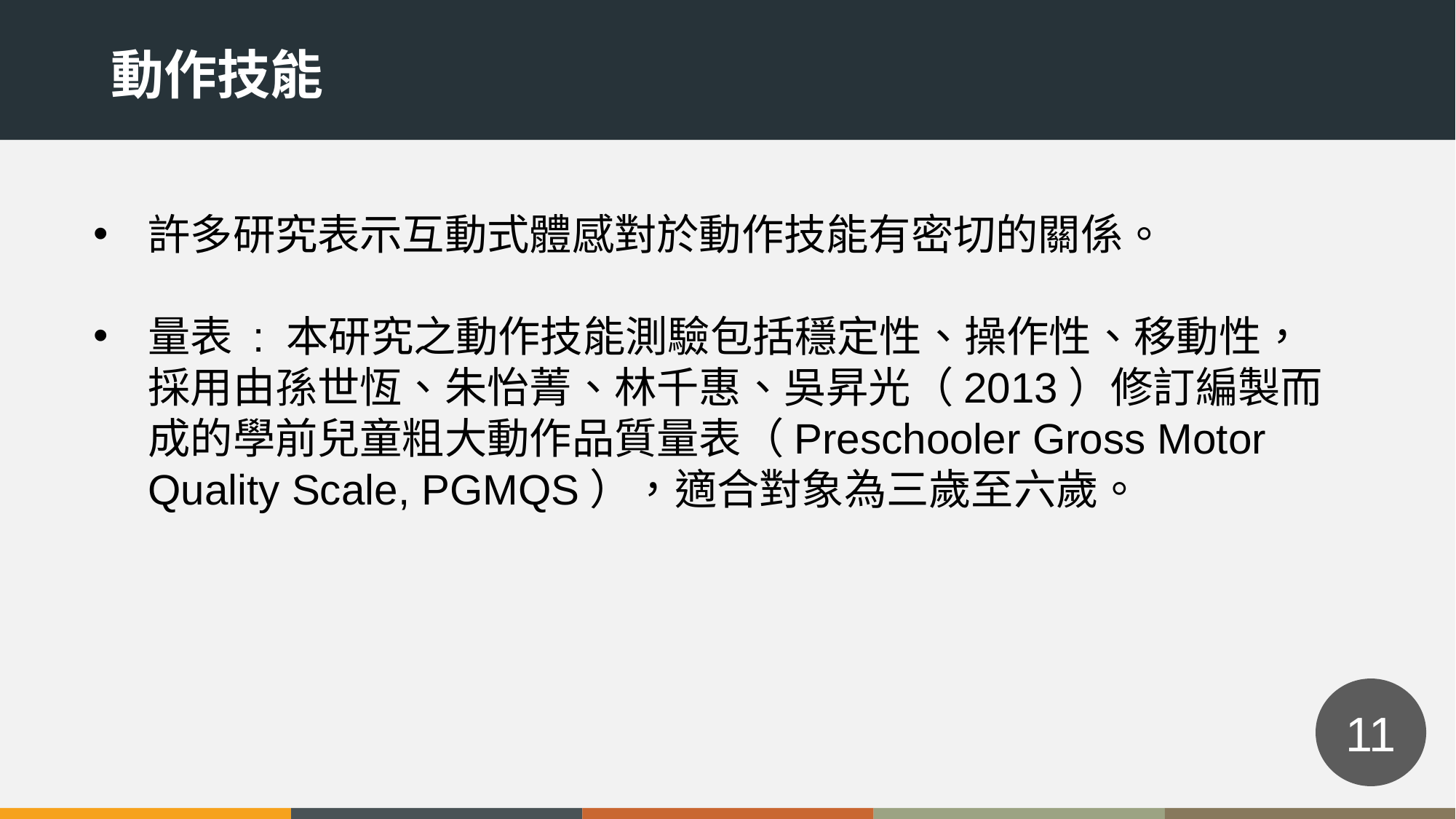

動作技能
許多研究表示互動式體感對於動作技能有密切的關係。

量表 : 本研究之動作技能測驗包括穩定性、操作性、移動性，採用由孫世恆、朱怡菁、林千惠、吳昇光（2013）修訂編製而成的學前兒童粗大動作品質量表（Preschooler Gross Motor Quality Scale, PGMQS），適合對象為三歲至六歲。
11